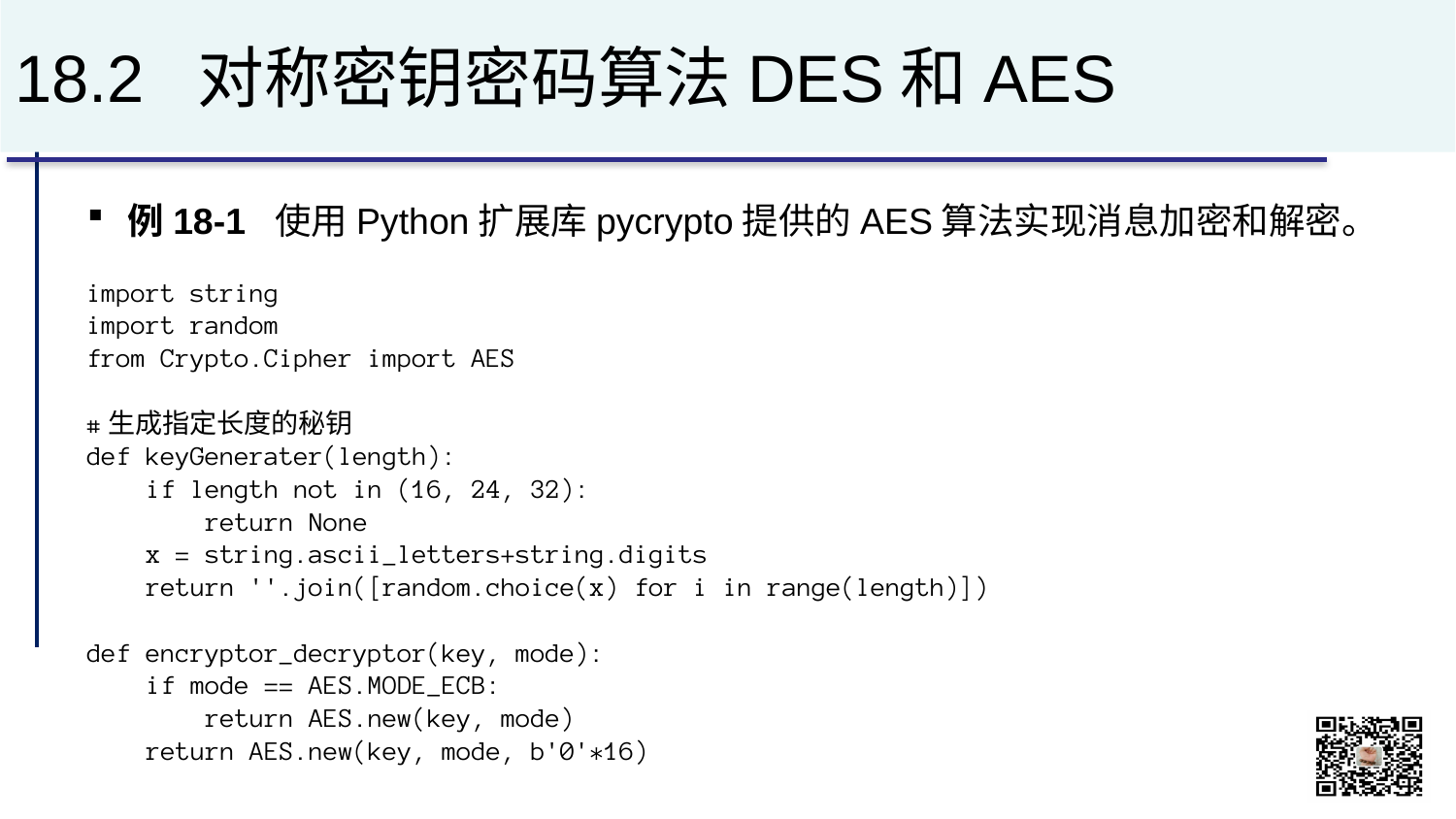

# 18.2  对称密钥密码算法DES和AES
例18-1  使用Python扩展库pycrypto提供的AES算法实现消息加密和解密。

import string
import random
from Crypto.Cipher import AES

#生成指定长度的秘钥
def keyGenerater(length):
    if length not in (16, 24, 32):
        return None
    x = string.ascii_letters+string.digits
    return ''.join([random.choice(x) for i in range(length)])

def encryptor_decryptor(key, mode):
    if mode == AES.MODE_ECB:
        return AES.new(key, mode)
    return AES.new(key, mode, b'0'*16)